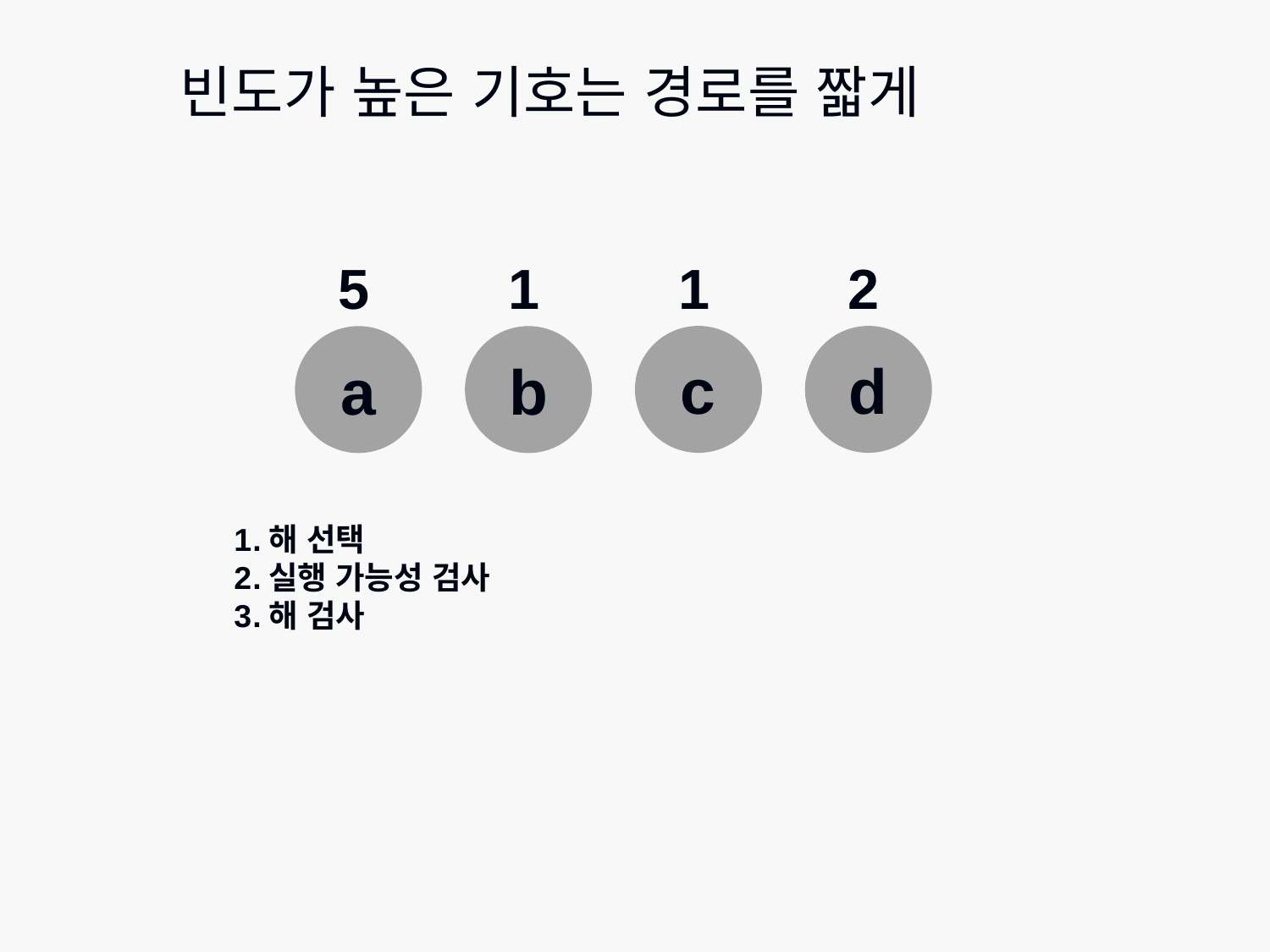

# 빈도가 높은 기호는 경로를 짧게
5
1
1
2
c
d
a
b
해 선택
실행 가능성 검사
해 검사